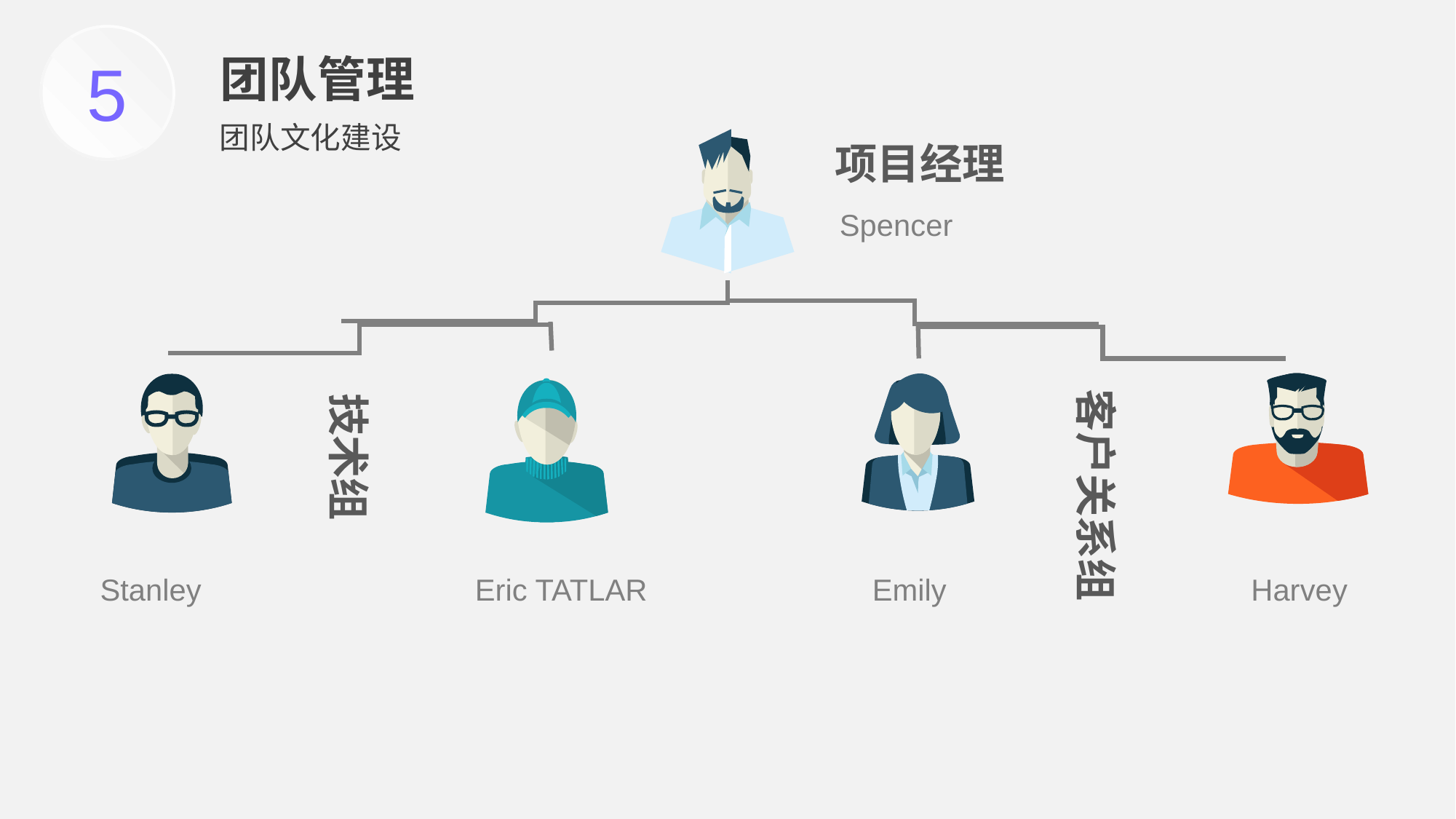

5
团队管理
团队文化建设

项目经理
Spencer

客户关系组
技术组
Stanley
Eric TATLAR
Emily
Harvey